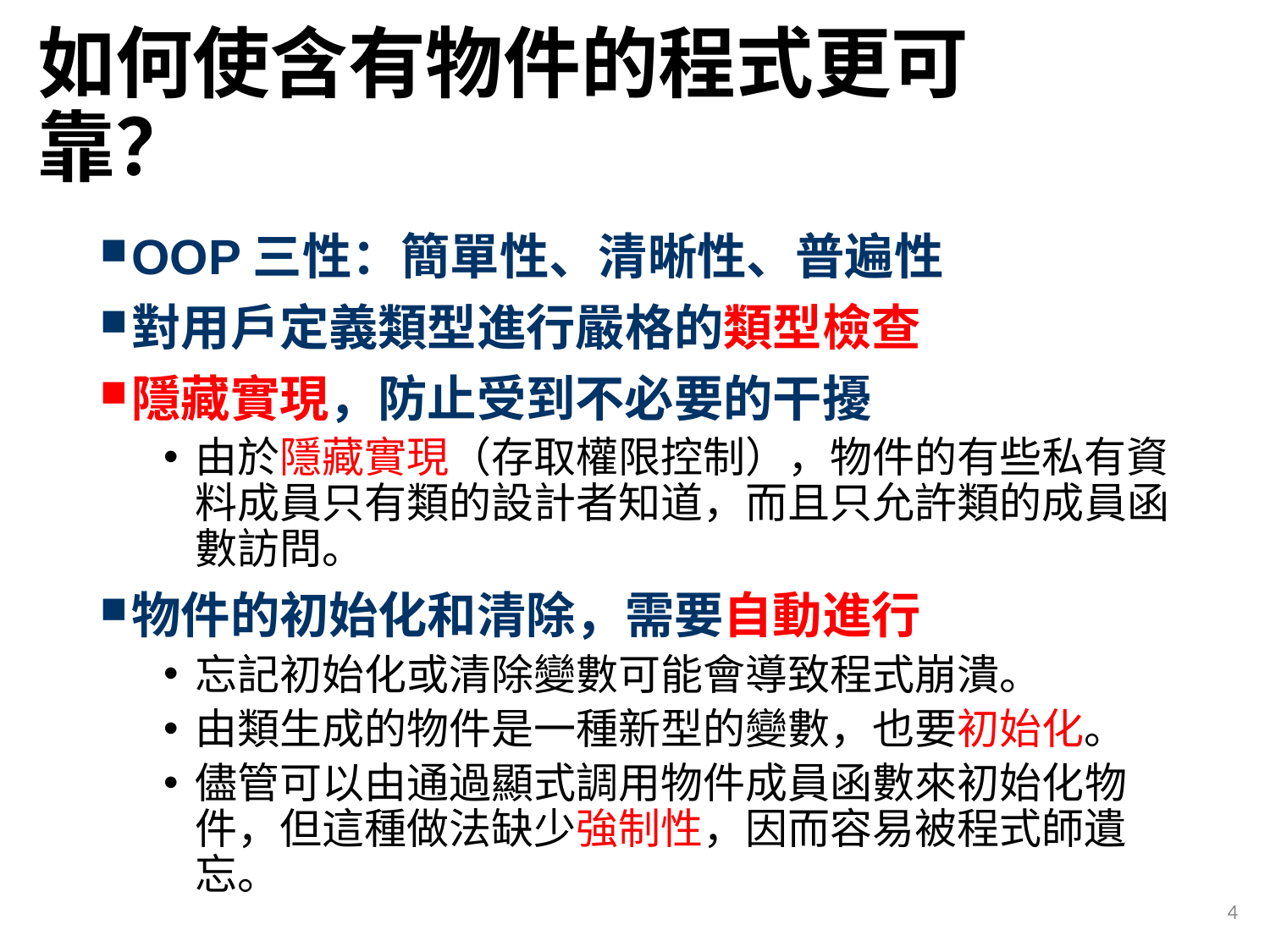

# 如何使含有物件的程式更可靠？
OOP三性：簡單性、清晰性、普遍性
對用戶定義類型進行嚴格的類型檢查
隱藏實現，防止受到不必要的干擾
由於隱藏實現（存取權限控制），物件的有些私有資料成員只有類的設計者知道，而且只允許類的成員函數訪問。
物件的初始化和清除，需要自動進行
忘記初始化或清除變數可能會導致程式崩潰。
由類生成的物件是一種新型的變數，也要初始化。
儘管可以由通過顯式調用物件成員函數來初始化物件，但這種做法缺少強制性，因而容易被程式師遺忘。
4